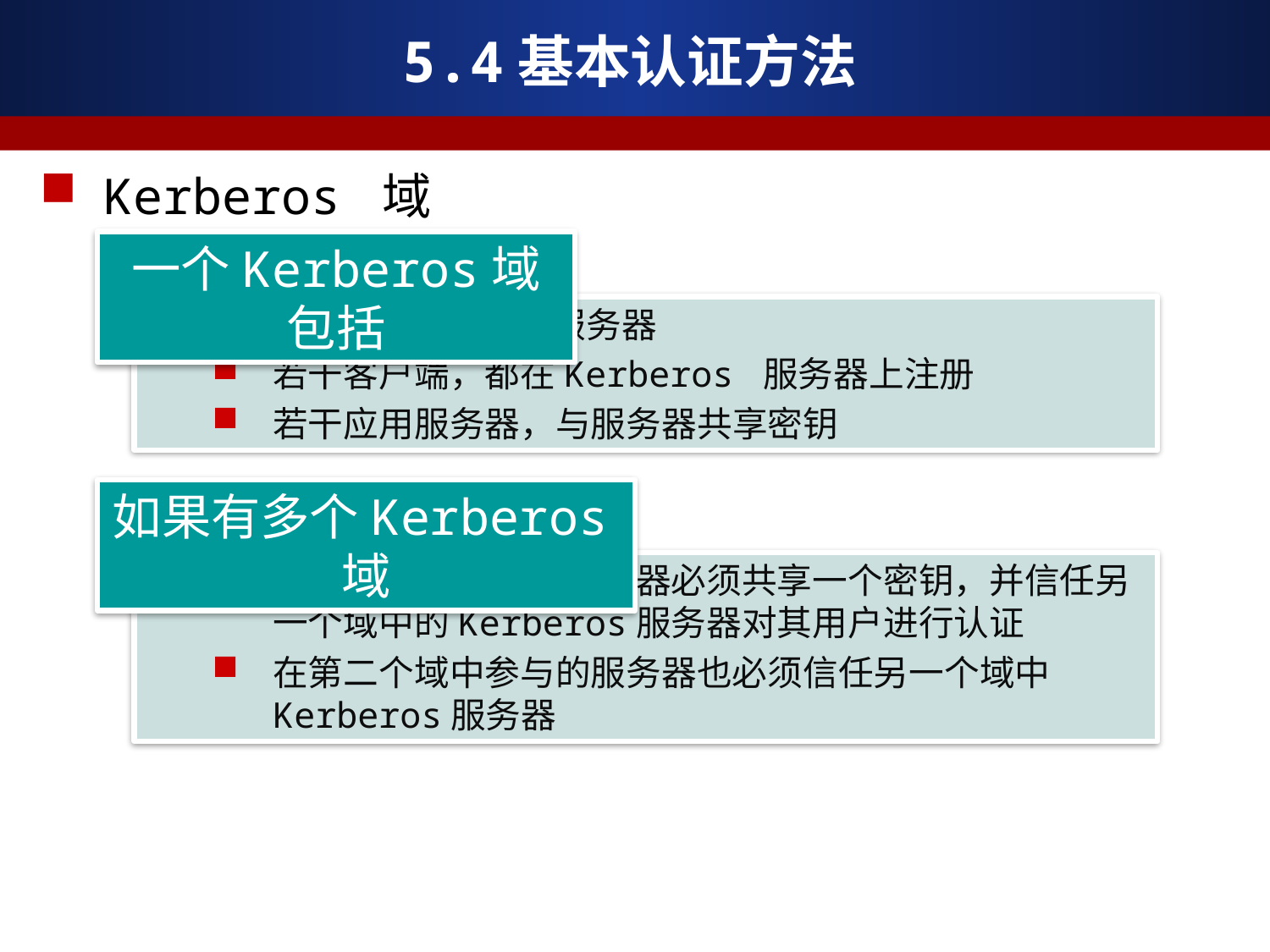

# 5.4基本认证方法
Kerberos 域
一个Kerberos域包括
一台Kerberos 服务器
若干客户端，都在Kerberos 服务器上注册
若干应用服务器，与服务器共享密钥
如果有多个Kerberos域
它们的Kerberos服务器必须共享一个密钥，并信任另一个域中的Kerberos服务器对其用户进行认证
在第二个域中参与的服务器也必须信任另一个域中Kerberos服务器